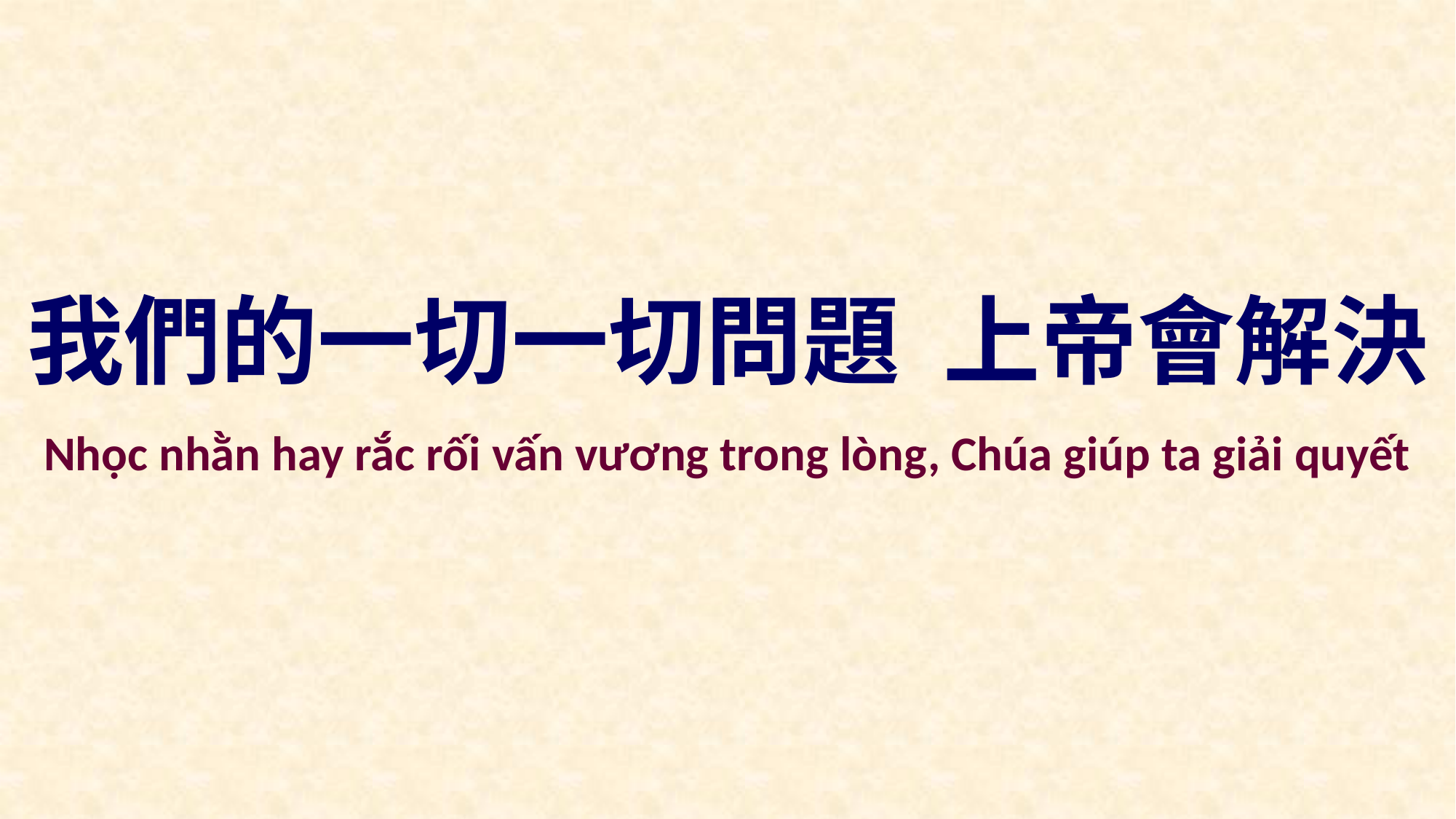

我們的一切一切問題  上帝會解決
Nhọc nhằn hay rắc rối vấn vương trong lòng, Chúa giúp ta giải quyết